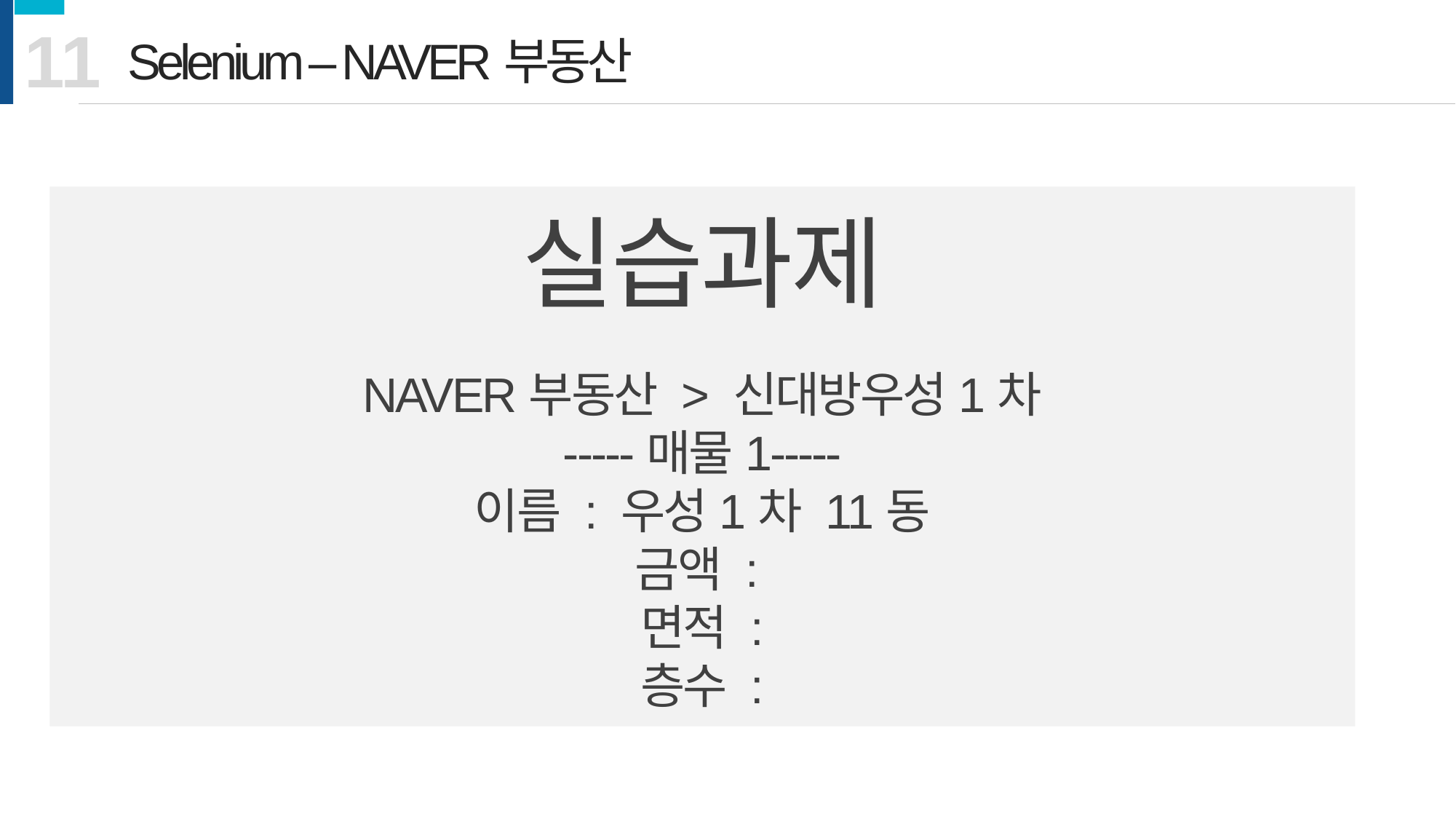

11
Selenium – NAVER부동산
실습과제

NAVER부동산 > 신대방우성1차
-----매물1-----
이름 : 우성1차 11동
금액 :
면적 :
층수 :